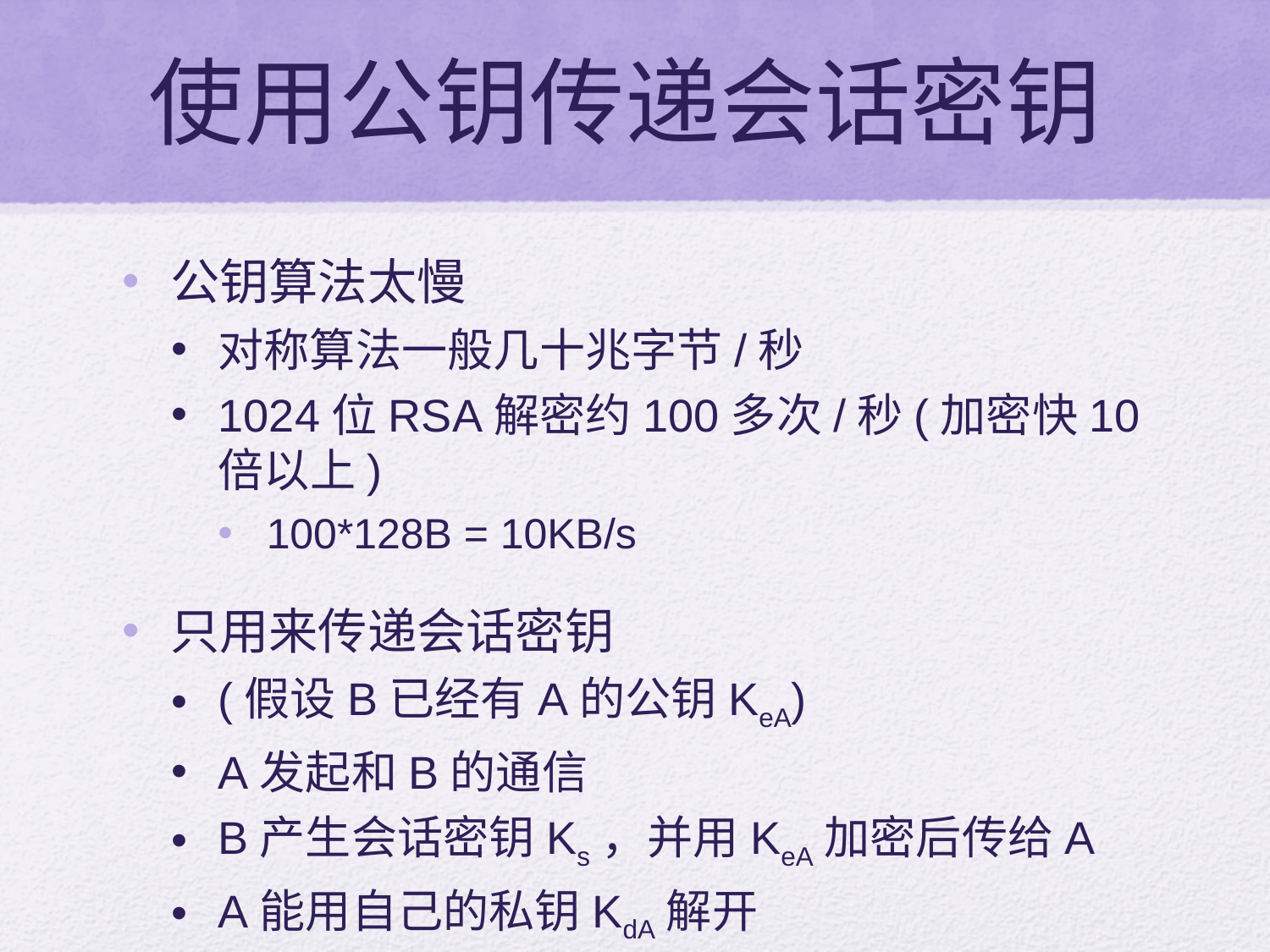

# 使用公钥传递会话密钥
公钥算法太慢
对称算法一般几十兆字节/秒
1024位RSA解密约100多次/秒(加密快10倍以上)
100*128B = 10KB/s
只用来传递会话密钥
(假设B已经有A的公钥KeA)
A发起和B的通信
B产生会话密钥Ks，并用KeA加密后传给A
A能用自己的私钥KdA解开
他人不会知道Ks